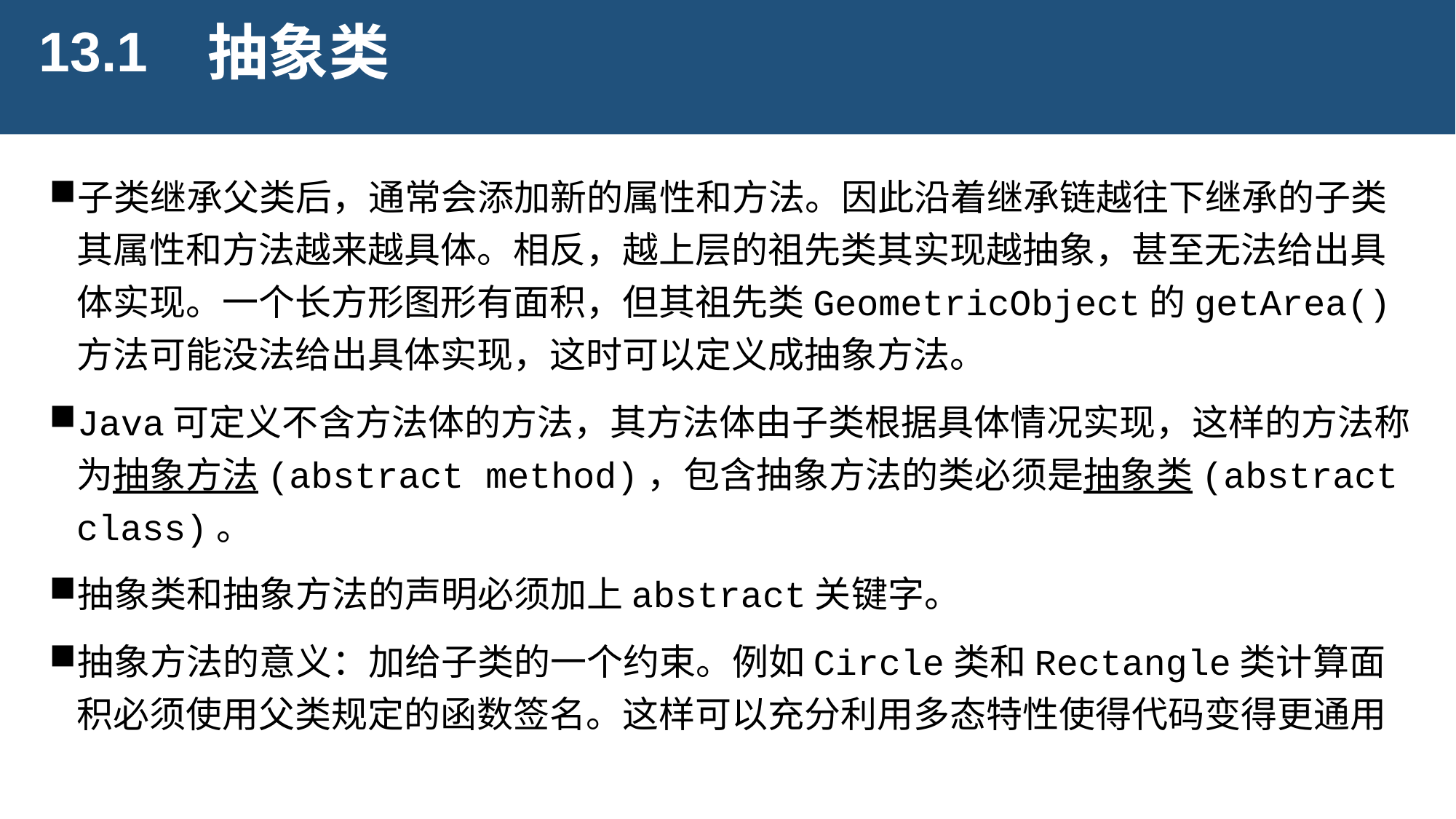

抽象类
13.1
子类继承父类后，通常会添加新的属性和方法。因此沿着继承链越往下继承的子类其属性和方法越来越具体。相反，越上层的祖先类其实现越抽象，甚至无法给出具体实现。一个长方形图形有面积，但其祖先类GeometricObject的getArea()方法可能没法给出具体实现，这时可以定义成抽象方法。
Java可定义不含方法体的方法，其方法体由子类根据具体情况实现，这样的方法称为抽象方法(abstract method)，包含抽象方法的类必须是抽象类(abstract class)。
抽象类和抽象方法的声明必须加上abstract关键字。
抽象方法的意义：加给子类的一个约束。例如Circle类和Rectangle类计算面积必须使用父类规定的函数签名。这样可以充分利用多态特性使得代码变得更通用